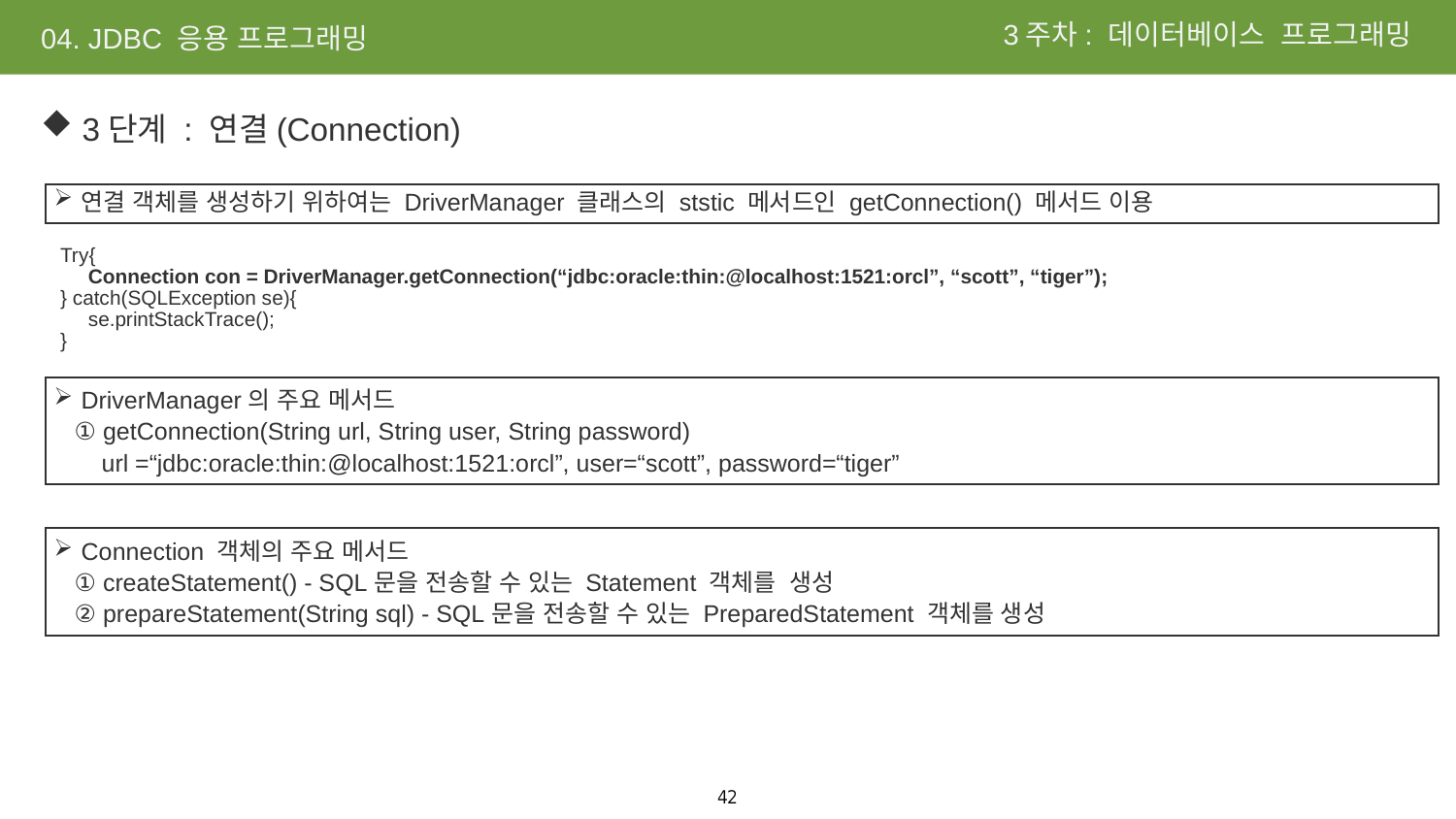

3주차: 데이터베이스  프로그래밍
04. JDBC 응용 프로그래밍
 3단계 : 연결(Connection)
연결 객체를 생성하기 위하여는 DriverManager 클래스의 ststic 메서드인 getConnection() 메서드 이용
Try{
     Connection con = DriverManager.getConnection(“jdbc:oracle:thin:@localhost:1521:orcl”, “scott”, “tiger”);
} catch(SQLException se){
     se.printStackTrace();
}
DriverManager의 주요 메서드
   ① getConnection(String url, String user, String password)
       url =“jdbc:oracle:thin:@localhost:1521:orcl”, user=“scott”, password=“tiger”
Connection 객체의 주요 메서드
   ① createStatement() - SQL문을 전송할 수 있는 Statement 객체를  생성
   ② prepareStatement(String sql) - SQL문을 전송할 수 있는 PreparedStatement 객체를 생성
42